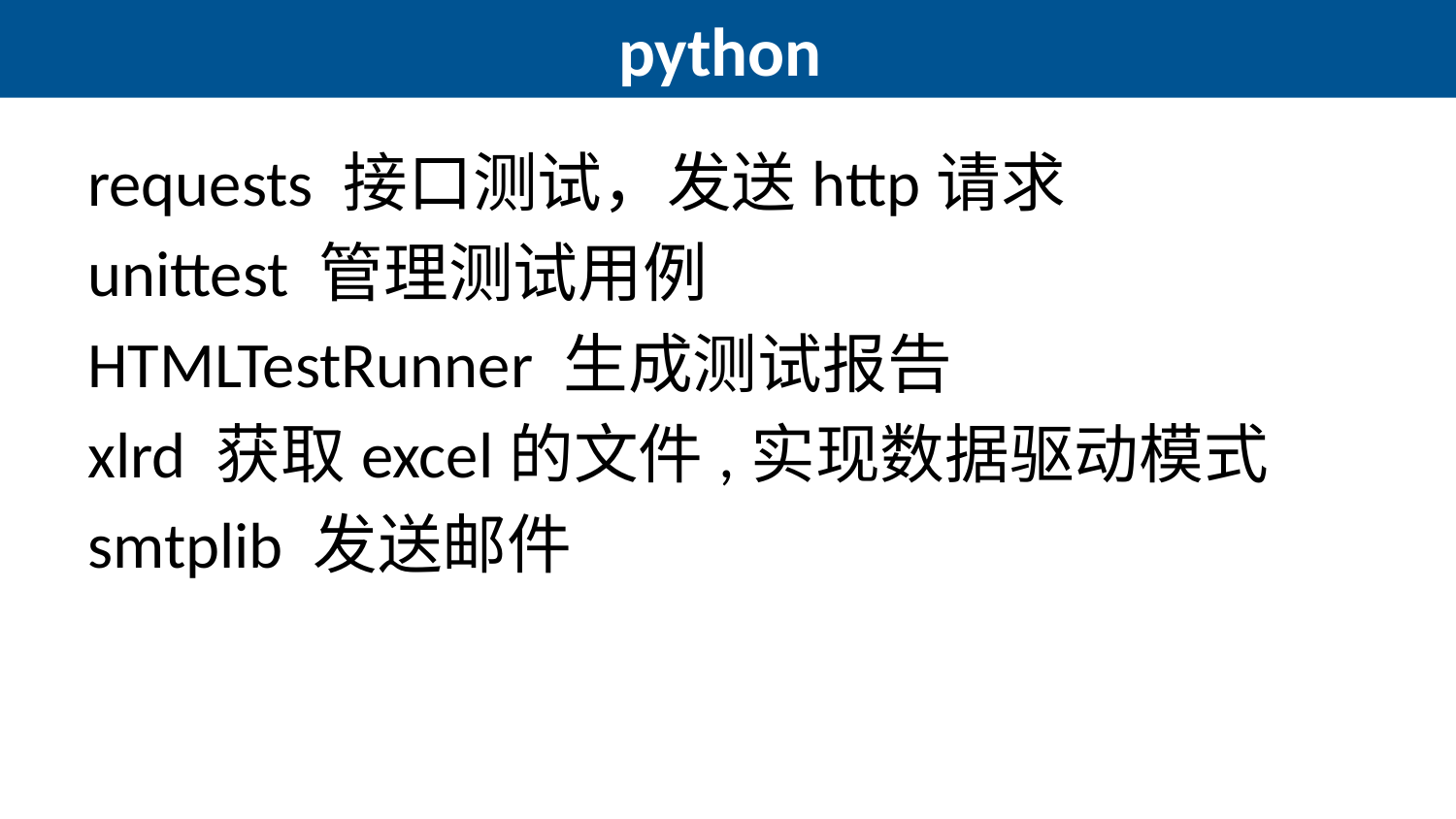

# python
requests 接口测试，发送http请求
unittest 管理测试用例
HTMLTestRunner 生成测试报告
xlrd 获取excel的文件,实现数据驱动模式
smtplib 发送邮件